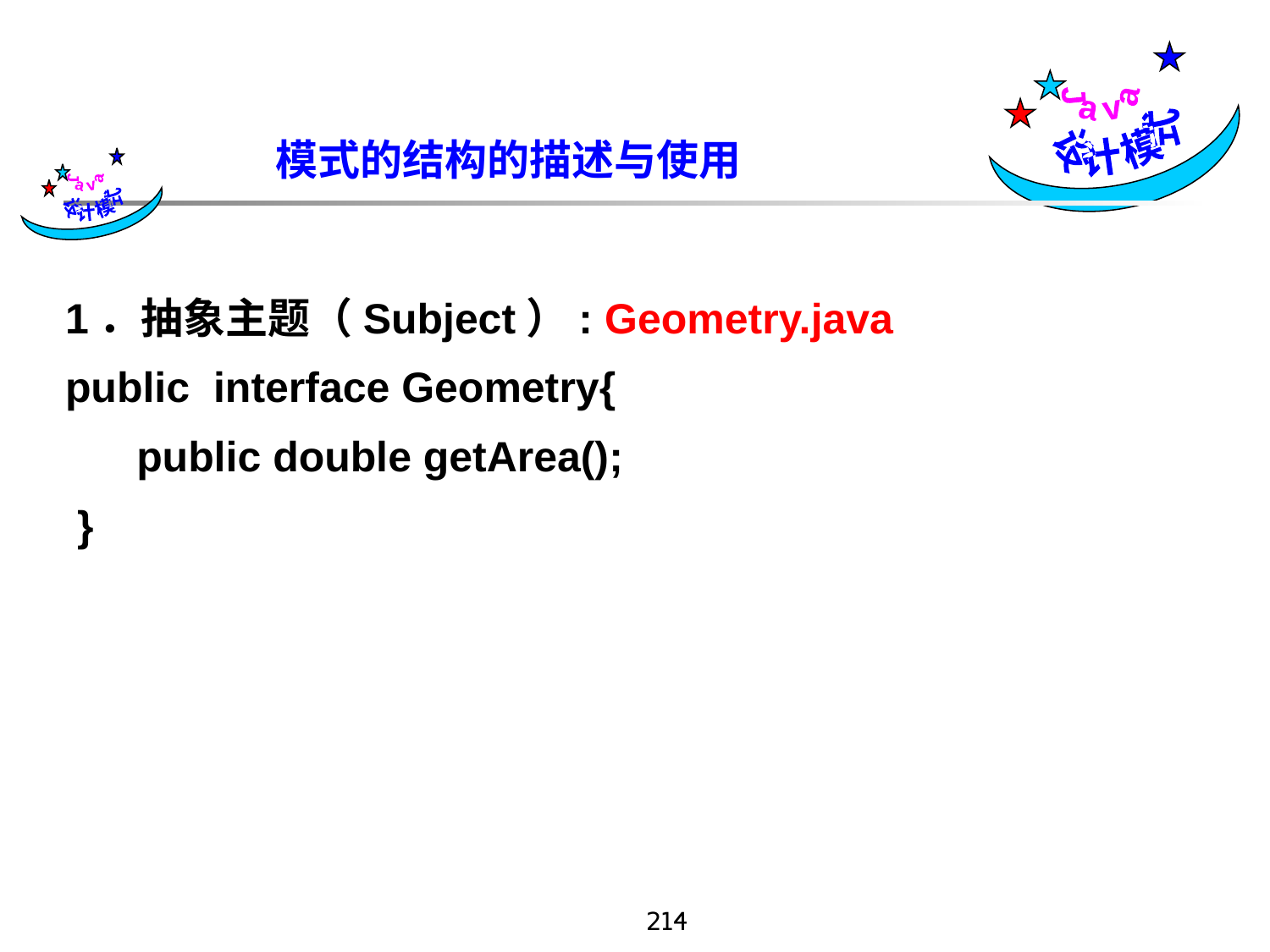

Java
设计模式

模式的结构的描述与使用

  Java
设计模式

1．抽象主题（Subject）: Geometry.java
public  interface Geometry{
      public double getArea();
 }

214